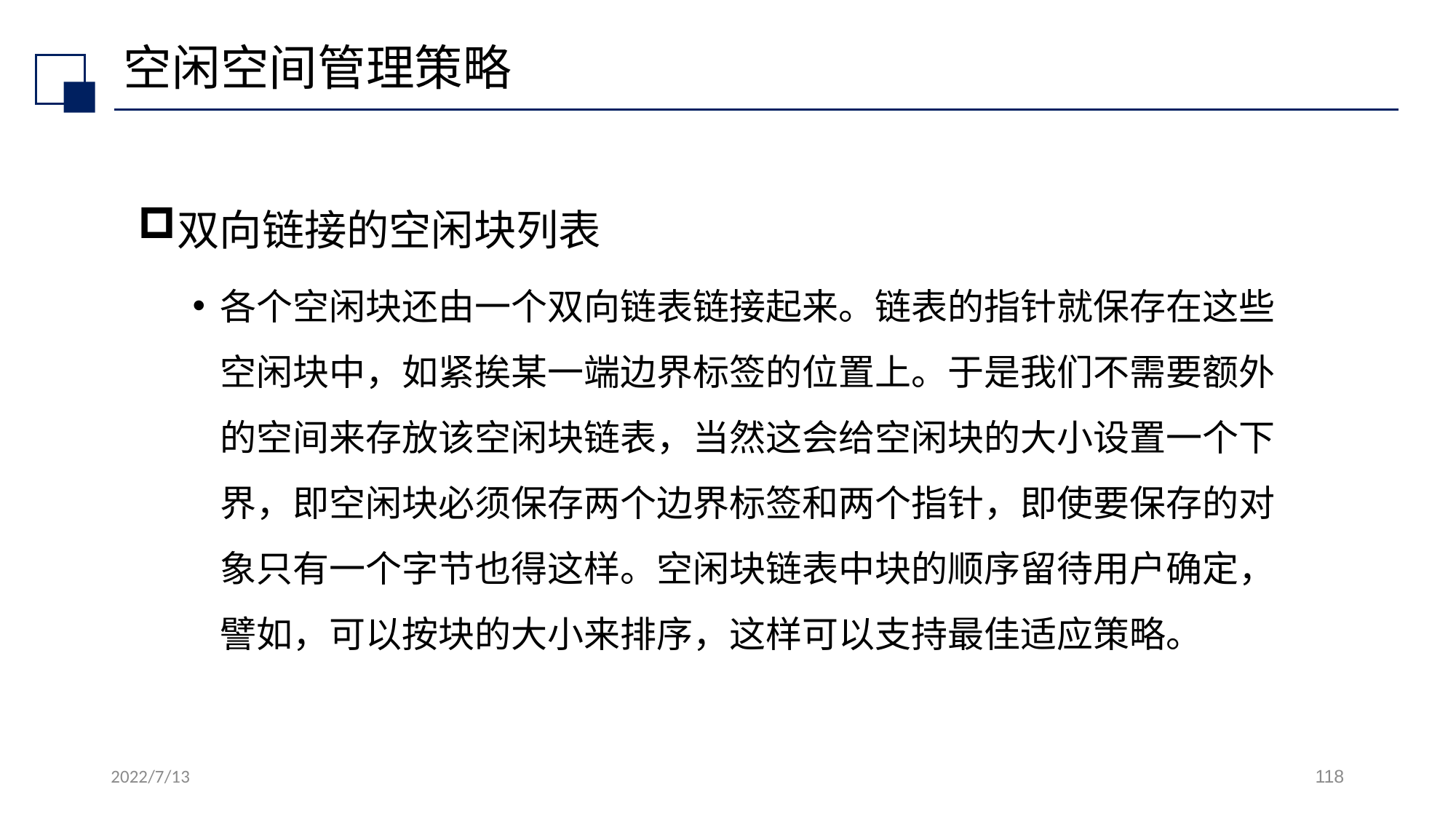

# 空闲空间管理策略
双向链接的空闲块列表
各个空闲块还由一个双向链表链接起来。链表的指针就保存在这些空闲块中，如紧挨某一端边界标签的位置上。于是我们不需要额外的空间来存放该空闲块链表，当然这会给空闲块的大小设置一个下界，即空闲块必须保存两个边界标签和两个指针，即使要保存的对象只有一个字节也得这样。空闲块链表中块的顺序留待用户确定，譬如，可以按块的大小来排序，这样可以支持最佳适应策略。
2022/7/13
118